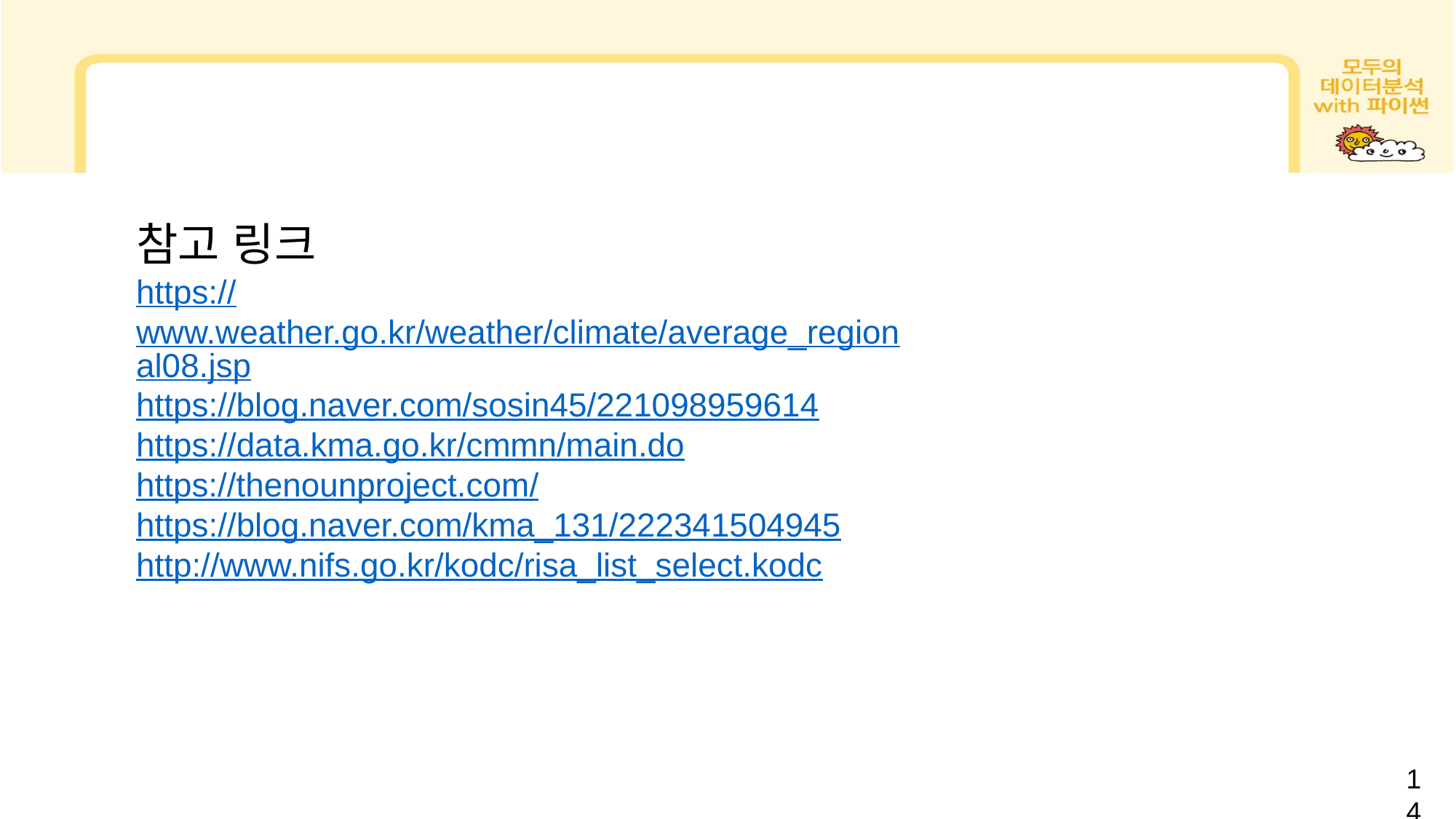

참고 링크
https://www.weather.go.kr/weather/climate/average_regional08.jsp
https://blog.naver.com/sosin45/221098959614
https://data.kma.go.kr/cmmn/main.do
https://thenounproject.com/
https://blog.naver.com/kma_131/222341504945
http://www.nifs.go.kr/kodc/risa_list_select.kodc

14